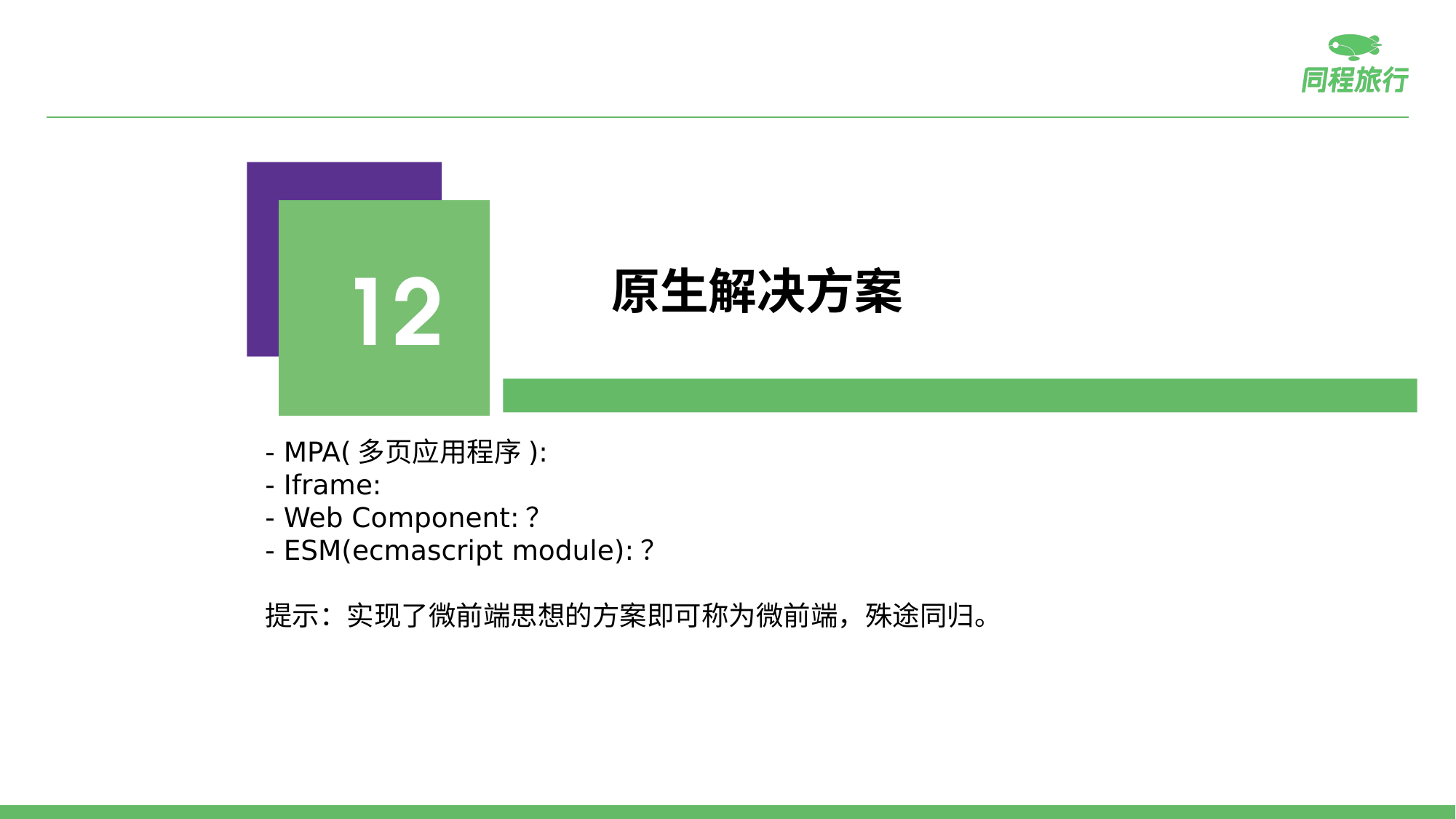

12
原生解决方案

- MPA(多页应用程序):
- Iframe:
- Web Component:？
- ESM(ecmascript module):？

提示：实现了微前端思想的方案即可称为微前端，殊途同归。